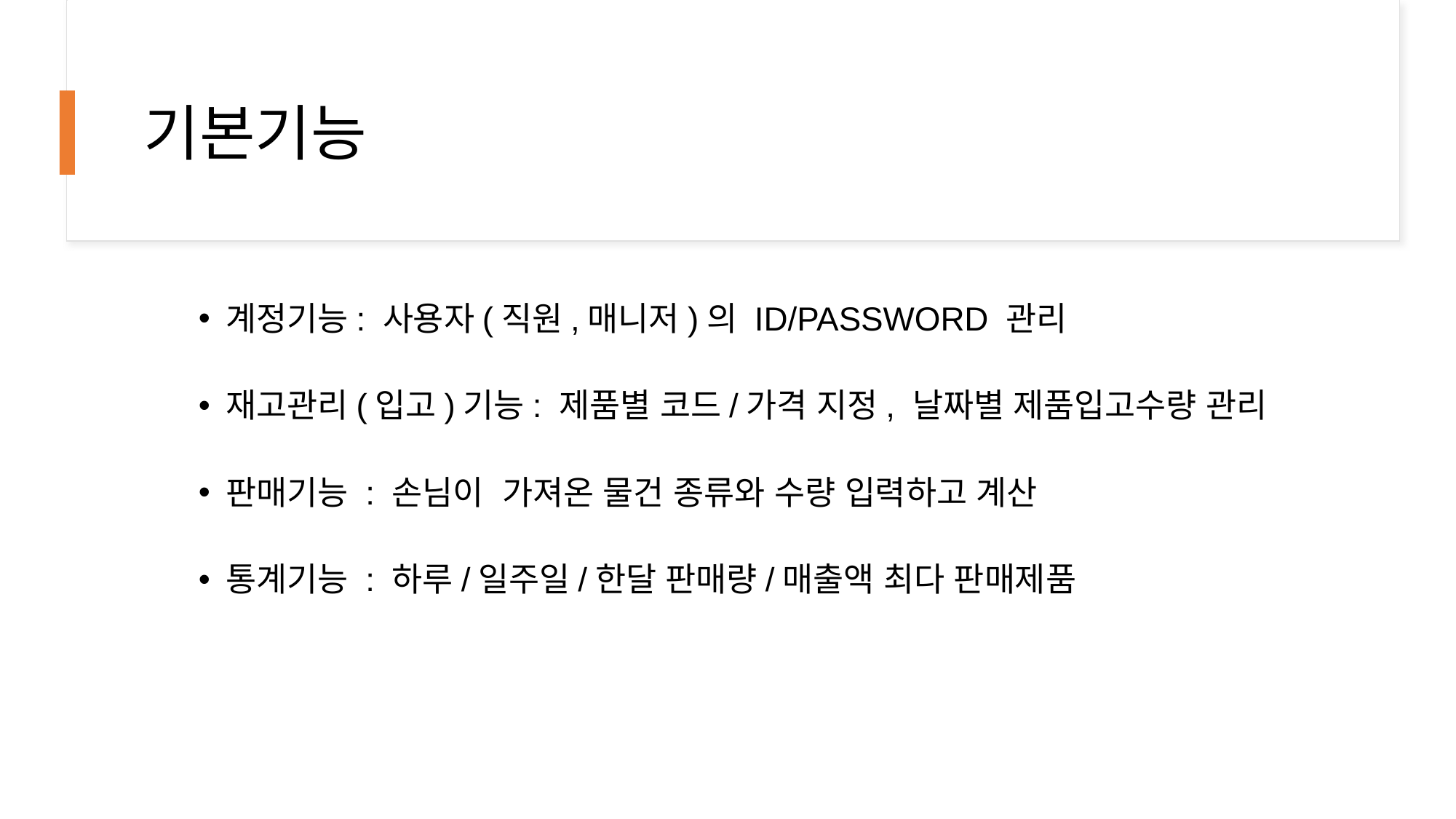

# 기본기능

계정기능: 사용자(직원,매니저)의 ID/PASSWORD 관리

재고관리(입고)기능: 제품별 코드/가격 지정, 날짜별 제품입고수량 관리

판매기능 : 손님이  가져온 물건 종류와 수량 입력하고 계산

통계기능 : 하루/일주일/한달 판매량/매출액 최다 판매제품